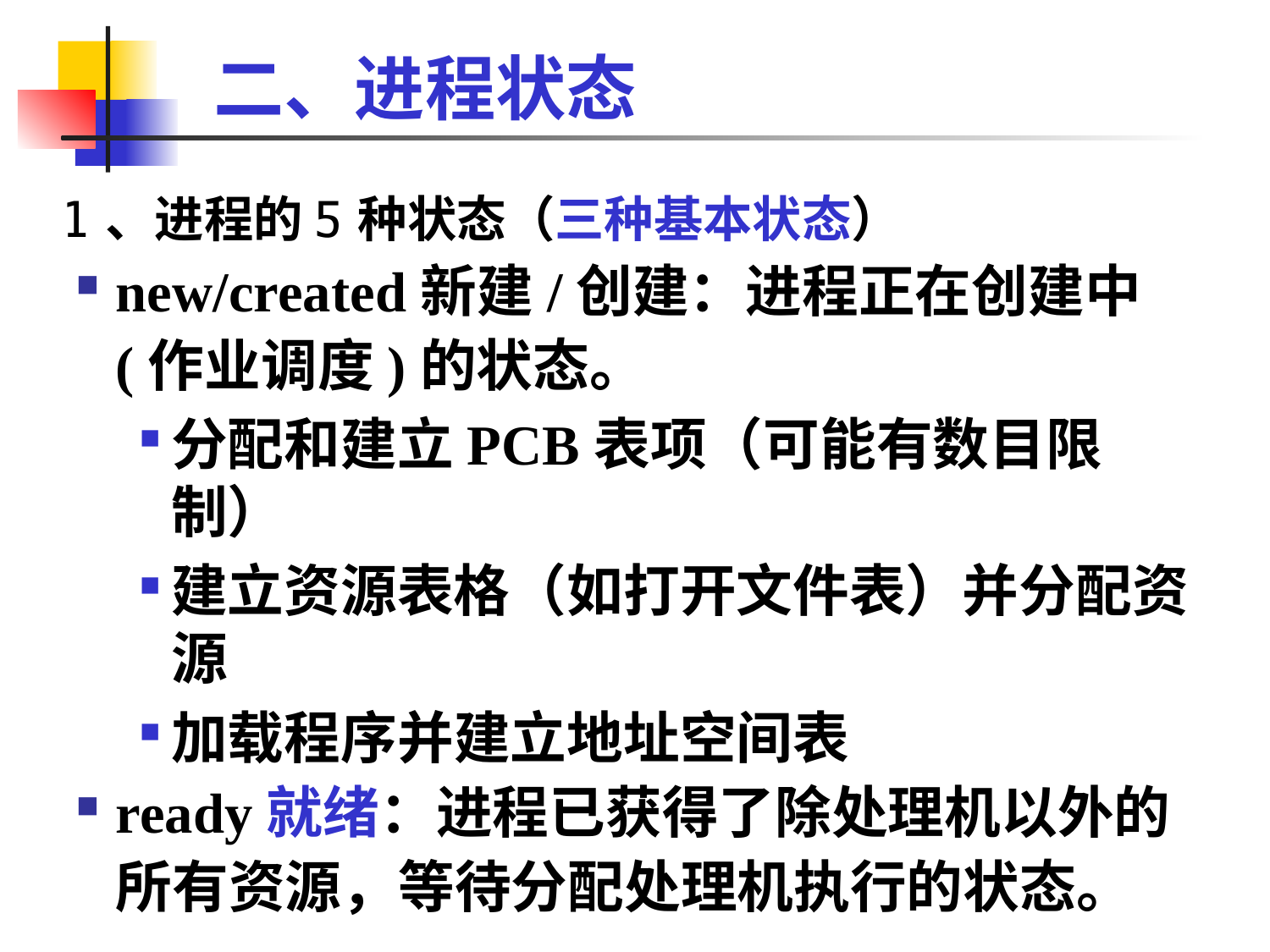

二、进程状态
1、进程的5种状态（三种基本状态）
new/created新建/创建：进程正在创建中(作业调度)的状态。
分配和建立PCB表项（可能有数目限制）
建立资源表格（如打开文件表）并分配资源
加载程序并建立地址空间表
ready就绪：进程已获得了除处理机以外的所有资源，等待分配处理机执行的状态。